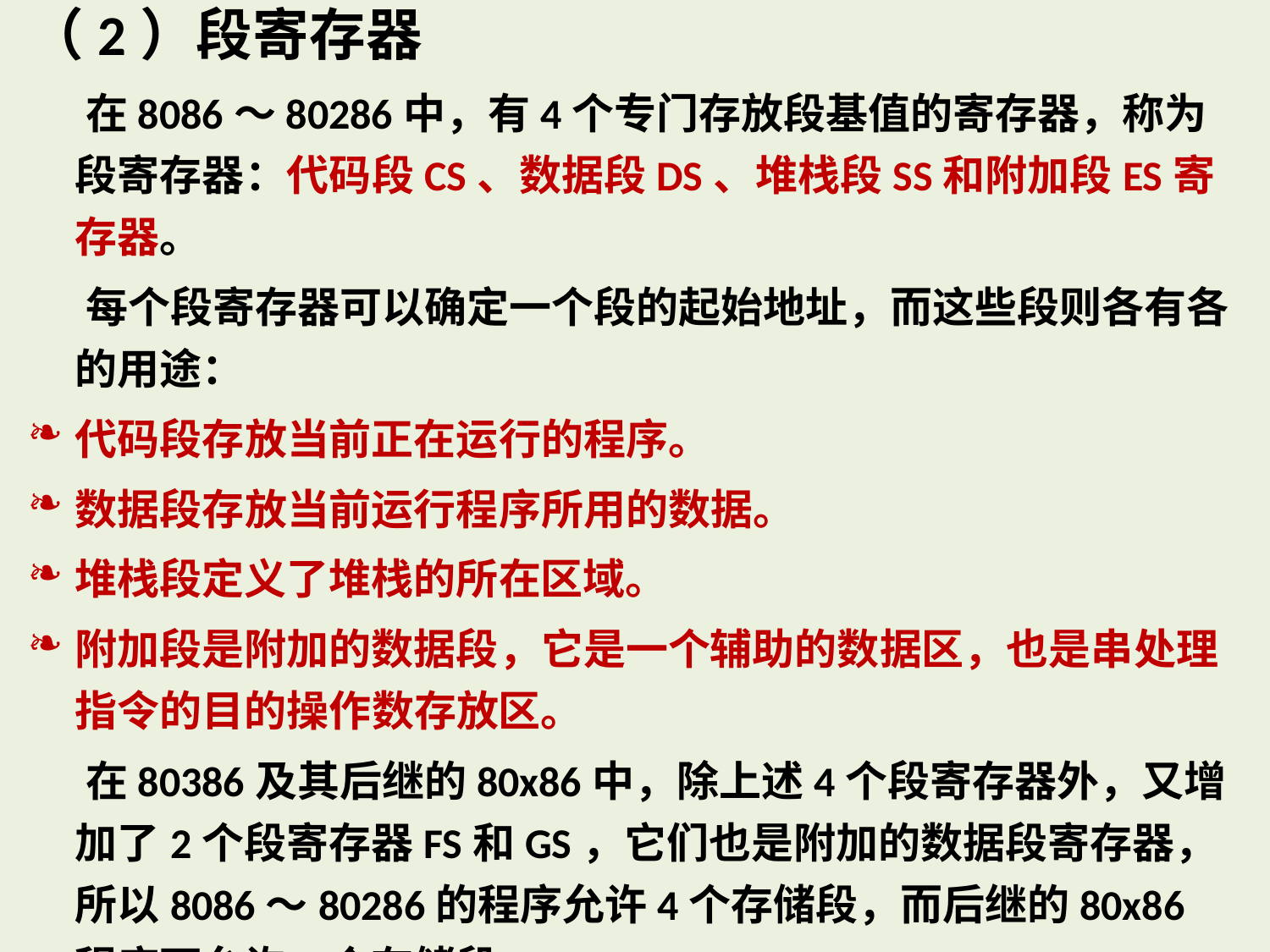

（2）段寄存器
     在8086～80286中，有4个专门存放段基值的寄存器，称为段寄存器：代码段CS、数据段DS、堆栈段SS和附加段ES寄存器。
     每个段寄存器可以确定一个段的起始地址，而这些段则各有各的用途：
代码段存放当前正在运行的程序。
数据段存放当前运行程序所用的数据。
堆栈段定义了堆栈的所在区域。
附加段是附加的数据段，它是一个辅助的数据区，也是串处理指令的目的操作数存放区。
     在80386及其后继的80x86中，除上述4个段寄存器外，又增加了2个段寄存器FS和GS，它们也是附加的数据段寄存器，所以8086～80286的程序允许4个存储段，而后继的80x86程序可允许6个存储段。

44